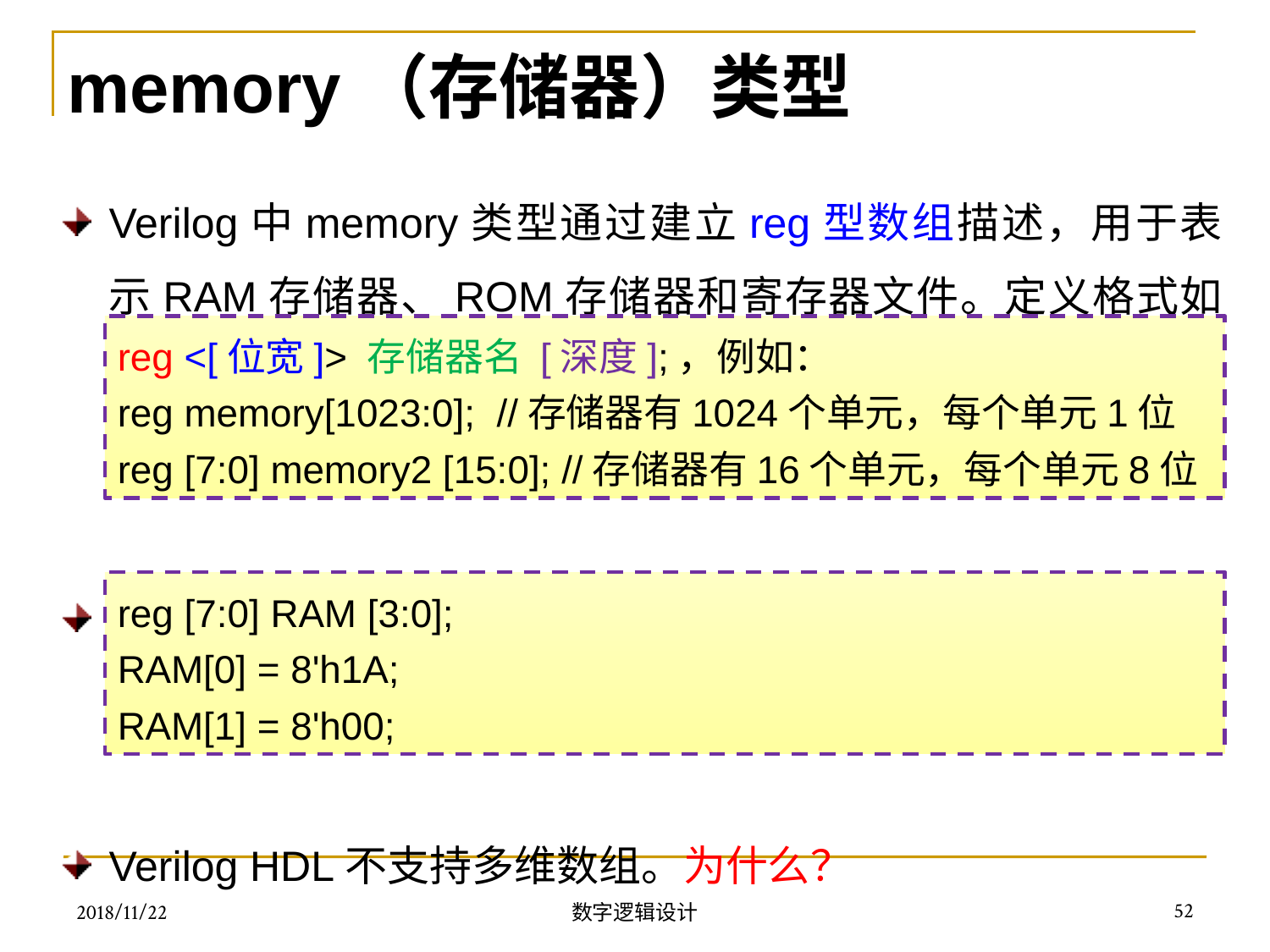

memory（存储器）类型
Verilog中memory类型通过建立reg型数组描述，用于表示RAM存储器、ROM存储器和寄存器文件。定义格式如下：

对存储单元的访问可以通过数组的索引进行

Verilog HDL不支持多维数组。为什么？
reg <[位宽]> 存储器名 [深度];，例如：
reg memory[1023:0];  //存储器有1024个单元，每个单元1位
reg [7:0] memory2 [15:0]; //存储器有16个单元，每个单元8位
reg [7:0] RAM [3:0];
RAM[0] = 8'h1A;
RAM[1] = 8'h00;
2018/11/22
52
数字逻辑设计